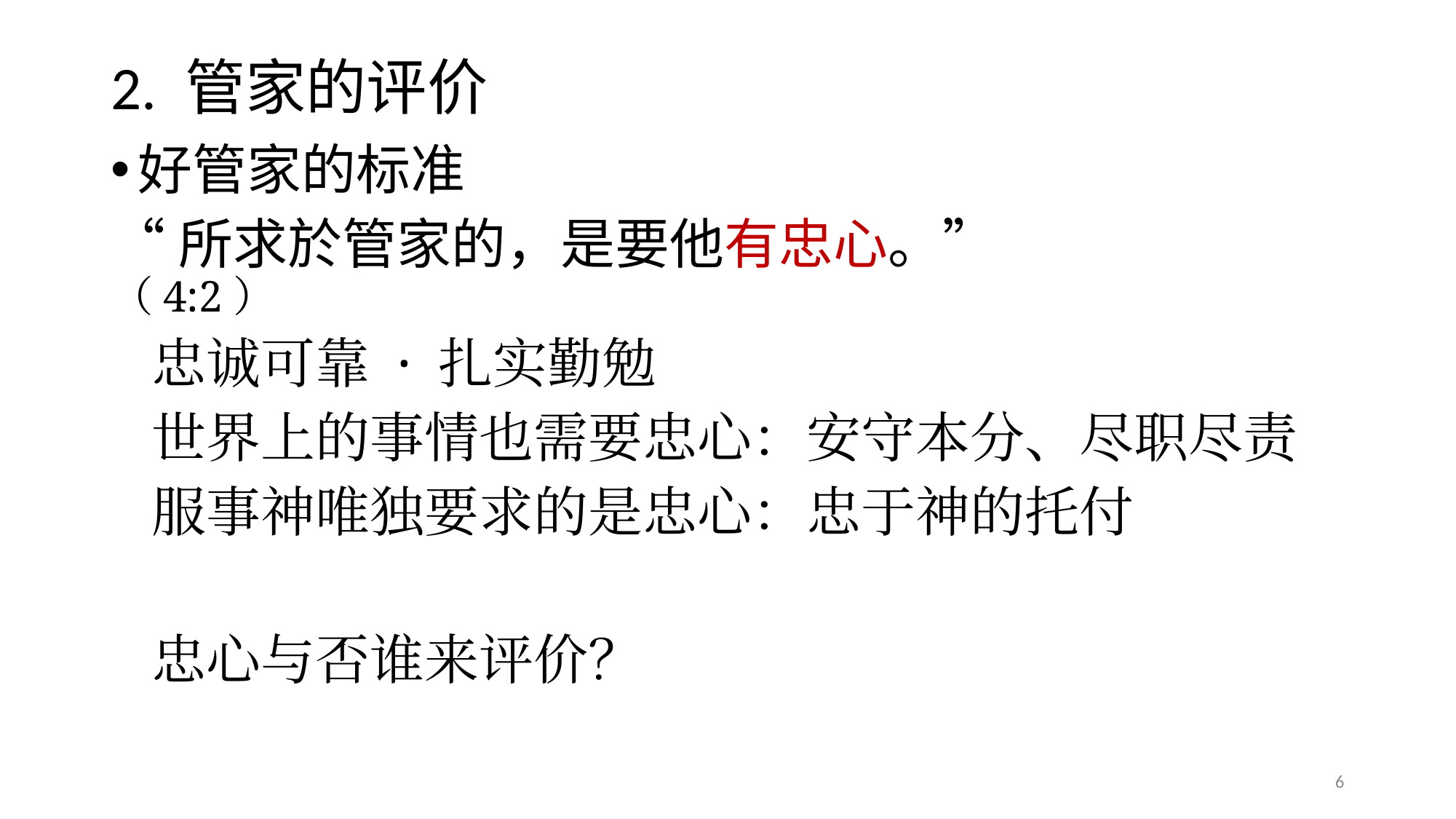

# 2. 管家的评价
好管家的标准
“所求於管家的，是要他有忠心。”                         （4:2）
  忠诚可靠 · 扎实勤勉
  世界上的事情也需要忠心：安守本分、尽职尽责
  服事神唯独要求的是忠心：忠于神的托付

  忠心与否谁来评价？
6